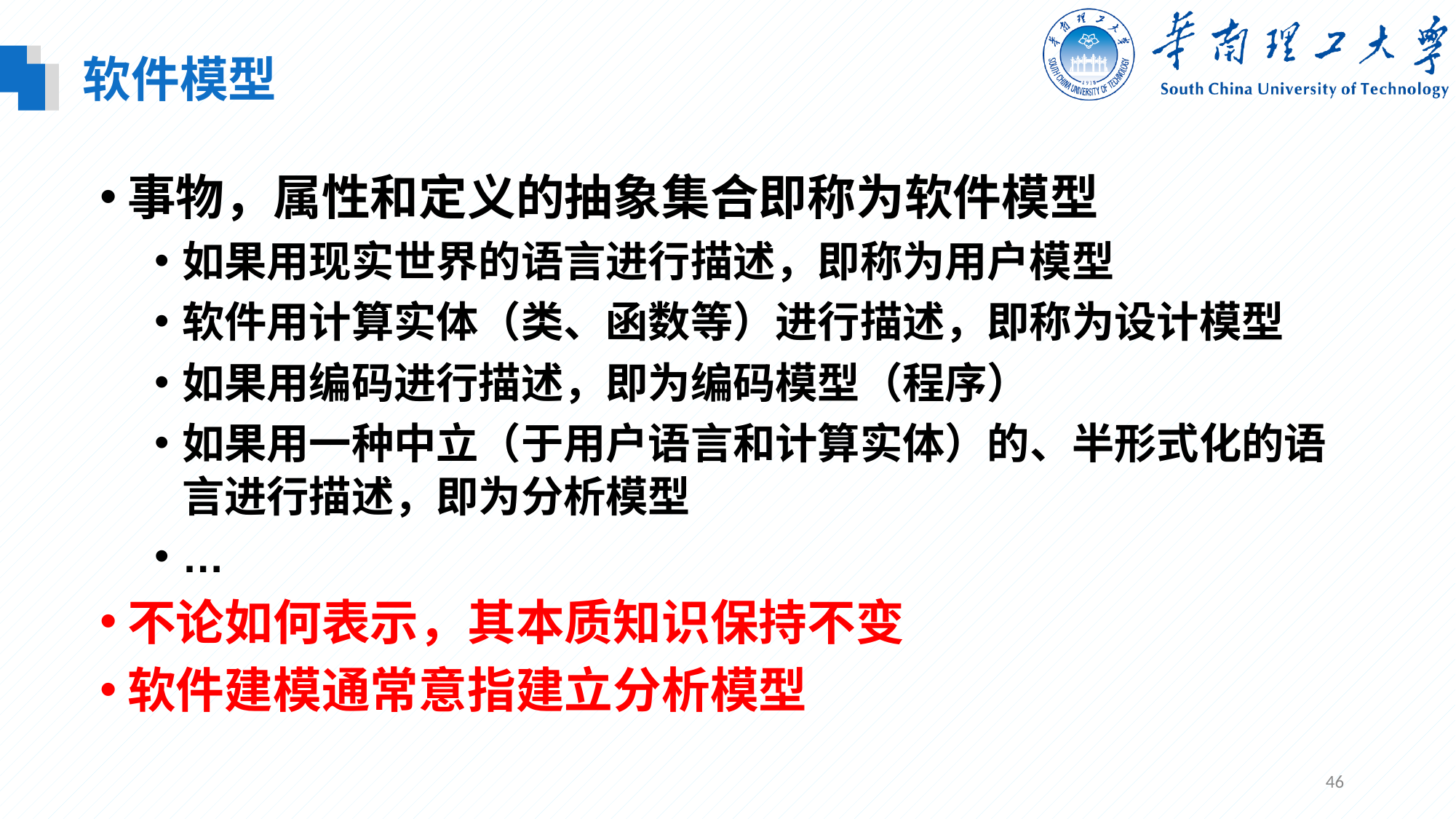

软件模型
事物，属性和定义的抽象集合即称为软件模型
如果用现实世界的语言进行描述，即称为用户模型
软件用计算实体（类、函数等）进行描述，即称为设计模型
如果用编码进行描述，即为编码模型（程序）
如果用一种中立（于用户语言和计算实体）的、半形式化的语言进行描述，即为分析模型
…
不论如何表示，其本质知识保持不变
软件建模通常意指建立分析模型
46